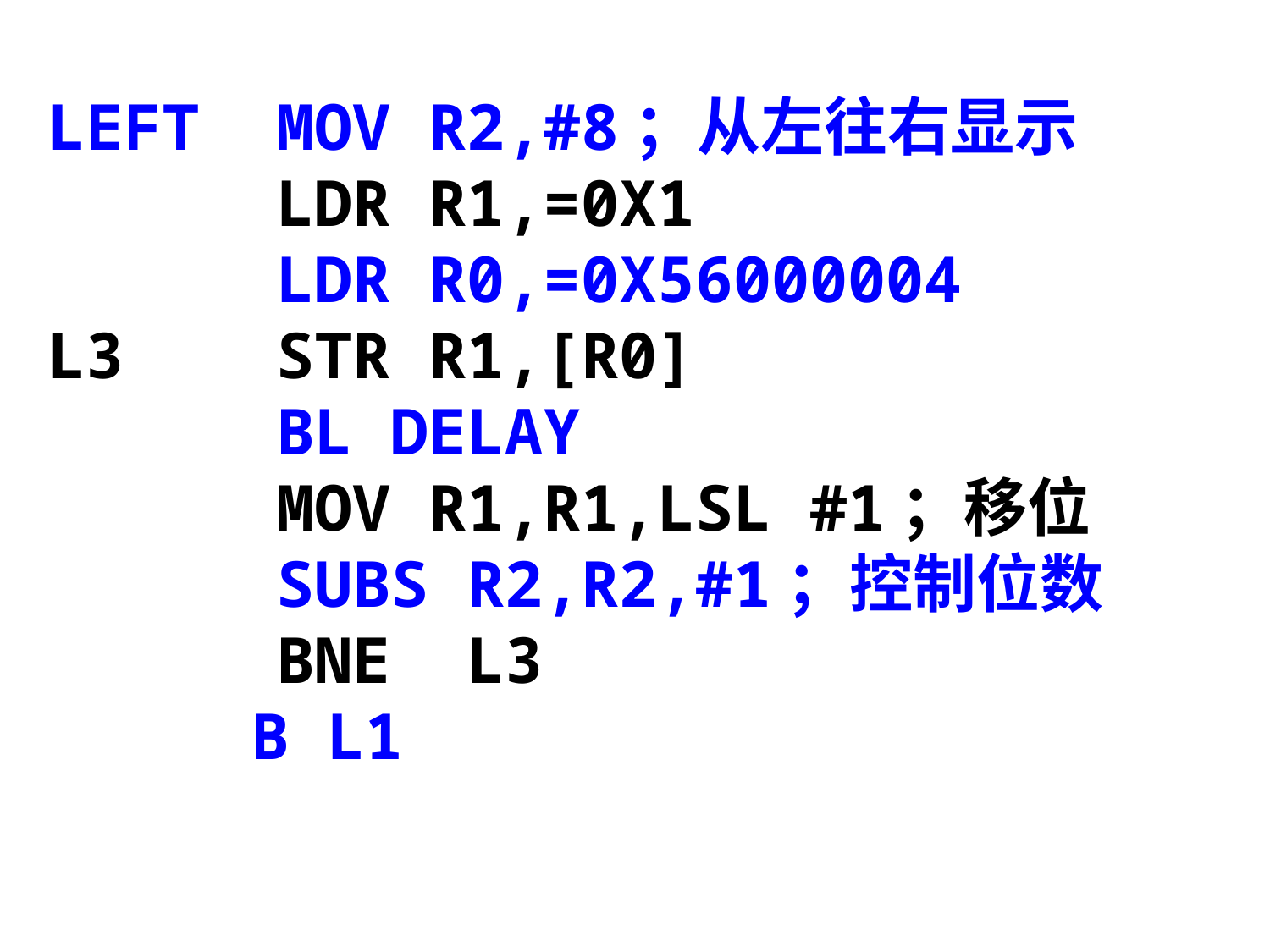

LEFT  MOV R2,#8；从左往右显示
      LDR R1,=0X1
      LDR R0,=0X56000004
L3    STR R1,[R0]
      BL DELAY
      MOV R1,R1,LSL #1；移位
      SUBS R2,R2,#1；控制位数
      BNE  L3
	  B L1